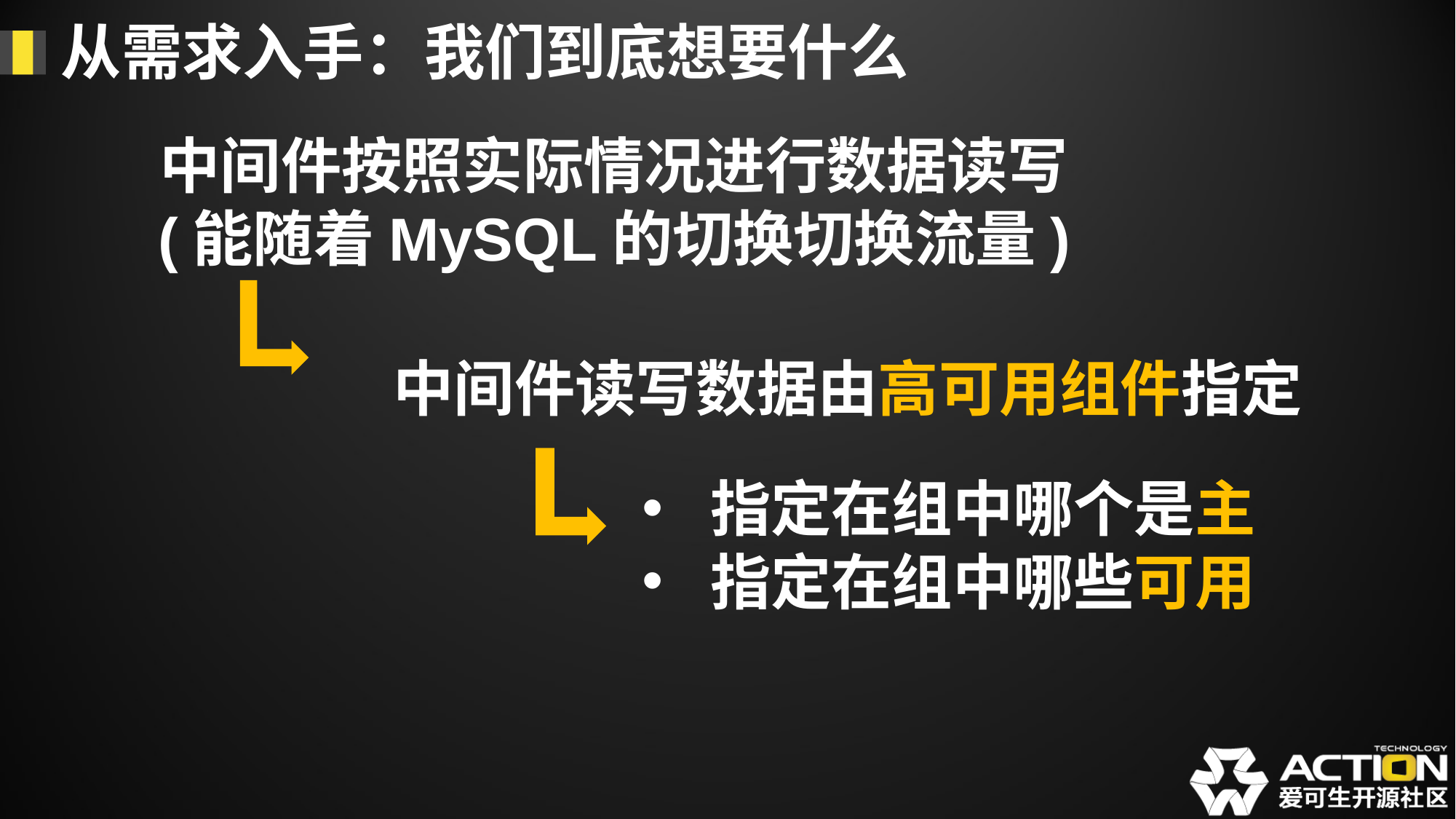

从需求入手：我们到底想要什么
中间件按照实际情况进行数据读写
(能随着MySQL的切换切换流量)

中间件读写数据由高可用组件指定

指定在组中哪个是主
指定在组中哪些可用